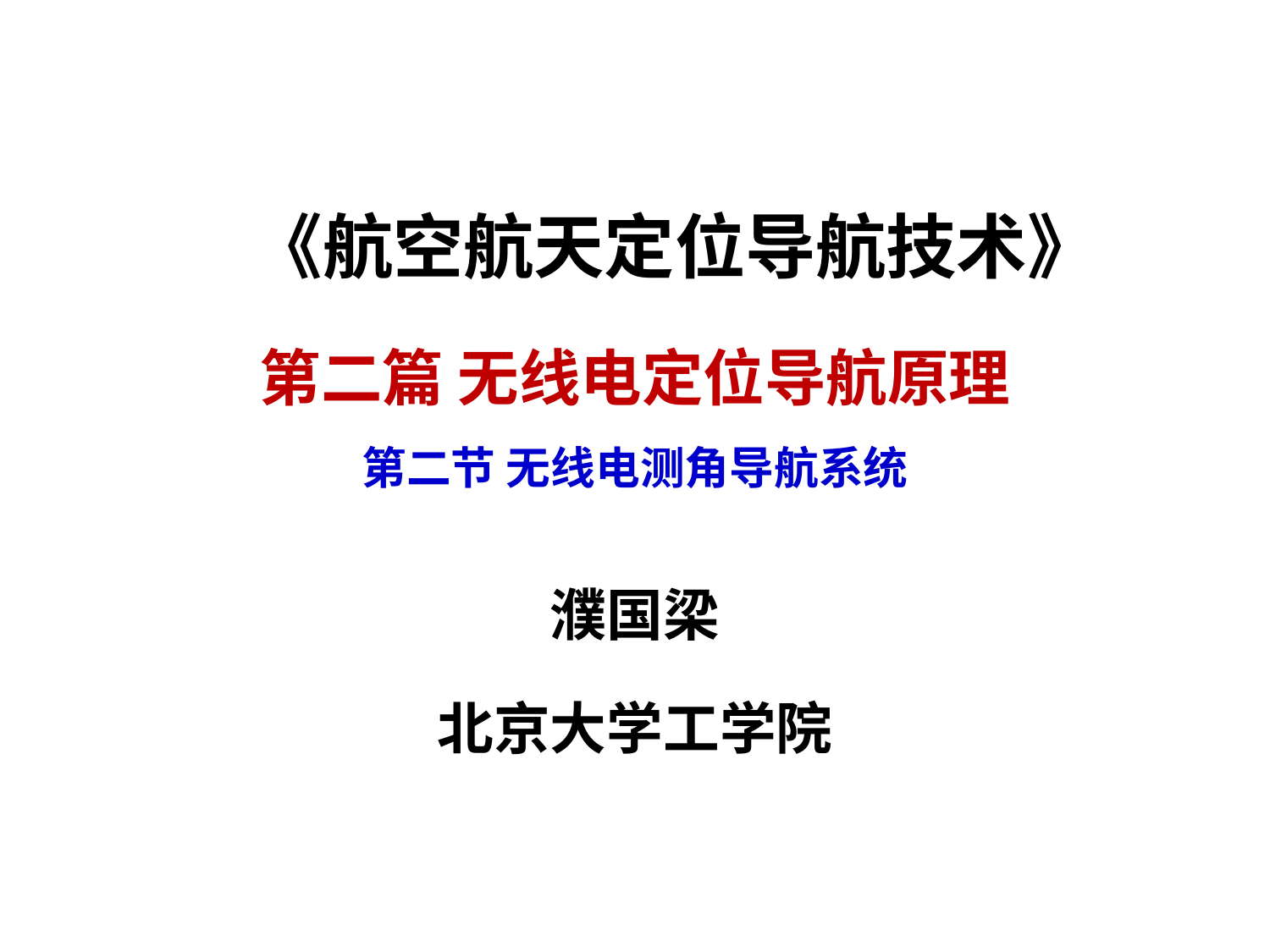

《航空航天定位导航技术》
# 第二篇 无线电定位导航原理 第二节 无线电测角导航系统
濮国梁
北京大学工学院